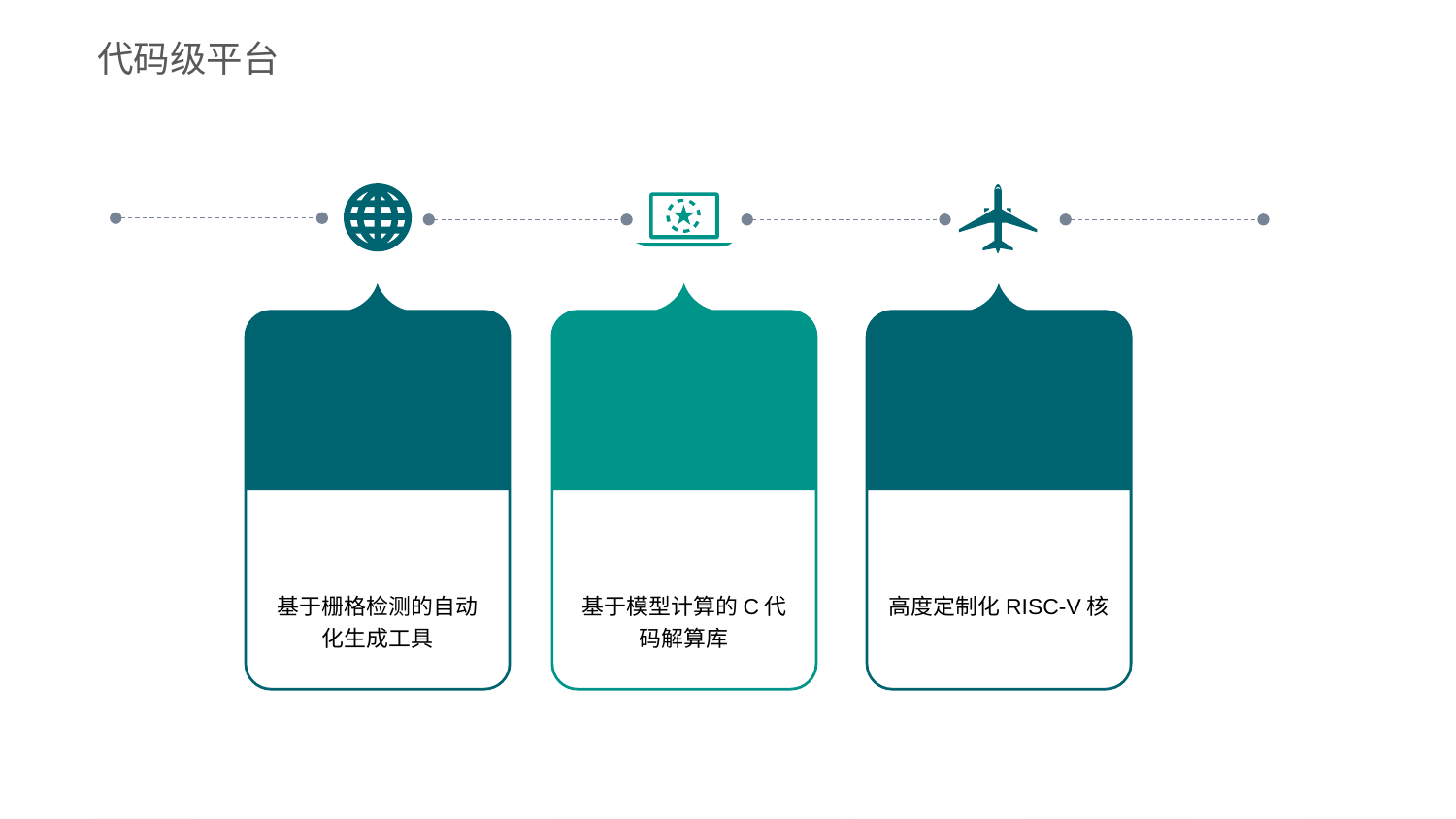

代码级平台

基于栅格检测的自动化生成工具
基于模型计算的C代码解算库
高度定制化RISC-V核